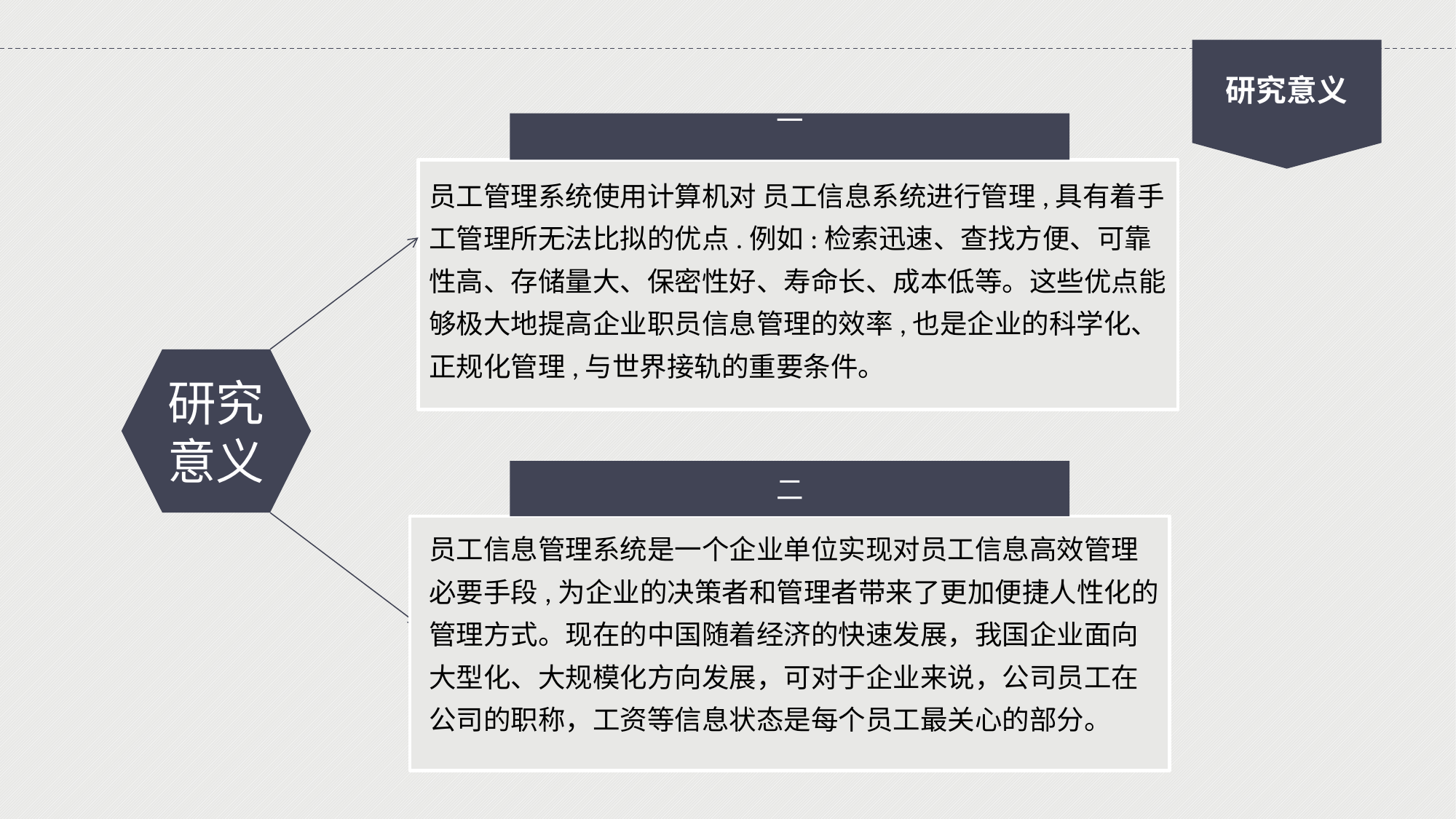

研究意义
一

员工管理系统使用计算机对 员工信息系统进行管理,具有着手工管理所无法比拟的优点.例如:检索迅速、查找方便、可靠性高、存储量大、保密性好、寿命长、成本低等。这些优点能够极大地提高企业职员信息管理的效率,也是企业的科学化、正规化管理,与世界接轨的重要条件。
研究意义
二

员工信息管理系统是一个企业单位实现对员工信息高效管理必要手段,为企业的决策者和管理者带来了更加便捷人性化的管理方式。现在的中国随着经济的快速发展，我国企业面向大型化、大规模化方向发展，可对于企业来说，公司员工在公司的职称，工资等信息状态是每个员工最关心的部分。